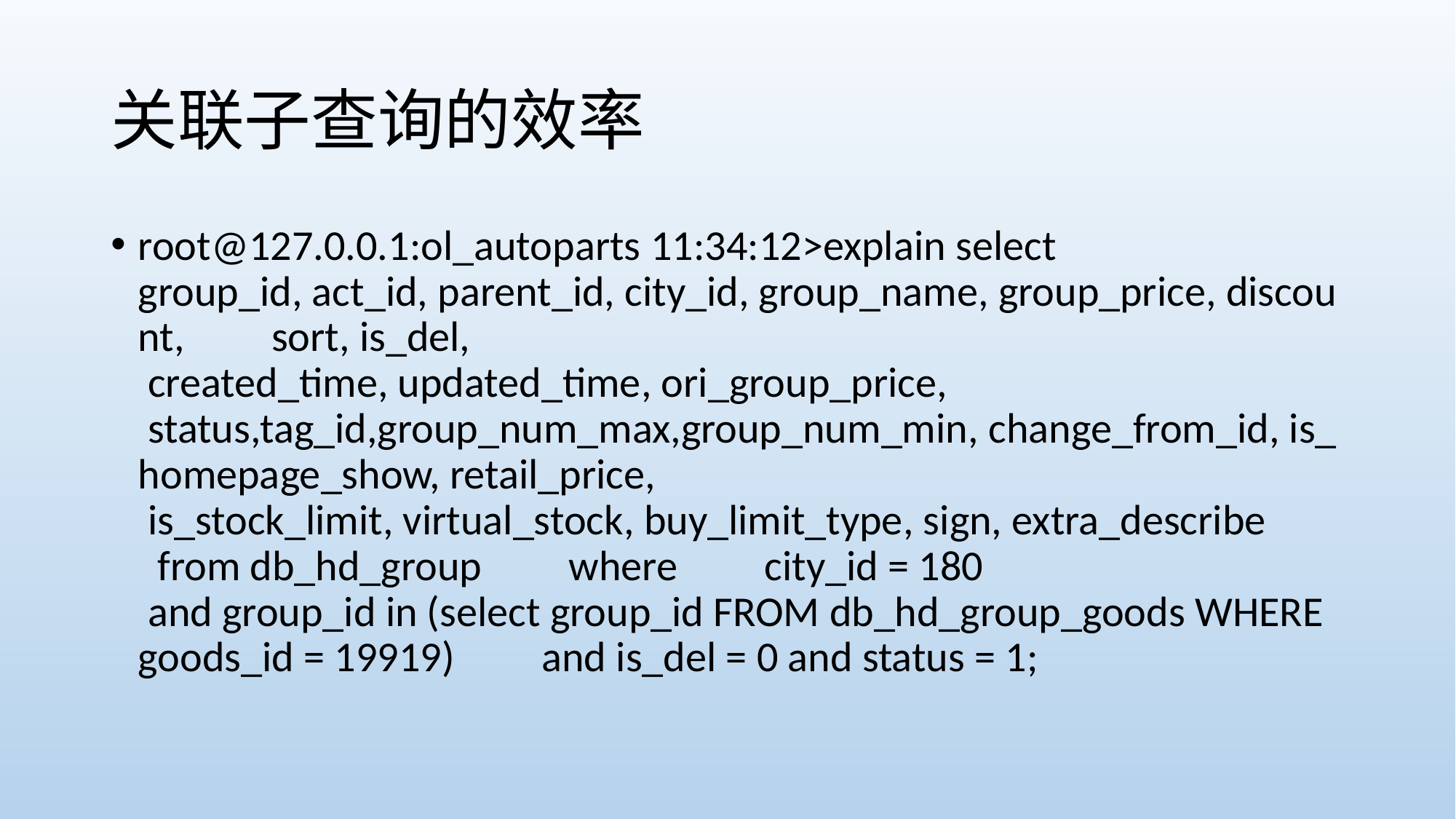

# 关联子查询的效率
root@127.0.0.1:ol_autoparts 11:34:12>explain select          group_id, act_id, parent_id, city_id, group_name, group_price, discount,         sort, is_del,         created_time, updated_time, ori_group_price,         status,tag_id,group_num_max,group_num_min, change_from_id, is_homepage_show, retail_price,         is_stock_limit, virtual_stock, buy_limit_type, sign, extra_describe          from db_hd_group         where         city_id = 180         and group_id in (select group_id FROM db_hd_group_goods WHERE goods_id = 19919)         and is_del = 0 and status = 1;